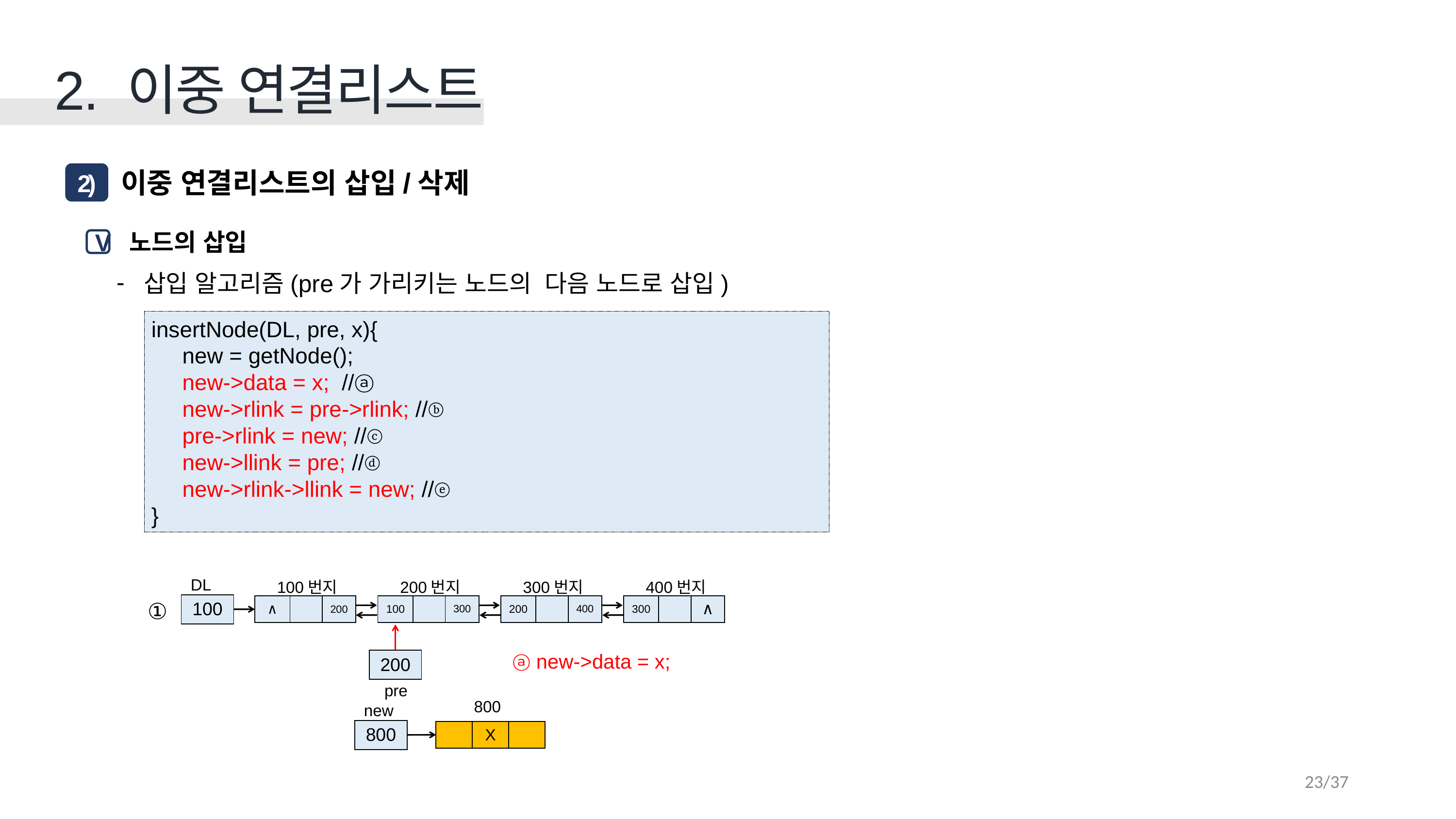

2. 이중 연결리스트

 이중 연결리스트의 삽입/삭제
2)
 노드의 삽입

삽입 알고리즘(pre가 가리키는 노드의  다음 노드로 삽입)

V
insertNode(DL, pre, x){
     new = getNode();
     new->data = x;  //ⓐ
     new->rlink = pre->rlink; //ⓑ
     pre->rlink = new; //ⓒ
     new->llink = pre; //ⓓ
     new->rlink->llink = new; //ⓔ
}
DL
200번지
300번지
400번지
100번지
①
| 100 |
| --- |
| 100 |  | 300 |
| --- | --- | --- |
| 200 |  | 400 |
| --- | --- | --- |
| 300 |  | ∧ |
| --- | --- | --- |
| ∧ |  | 200 |
| --- | --- | --- |
ⓐ new->data = x;
| 200 |
| --- |
pre
800
new
| 800 |
| --- |
|  | X |  |
| --- | --- | --- |
23/37